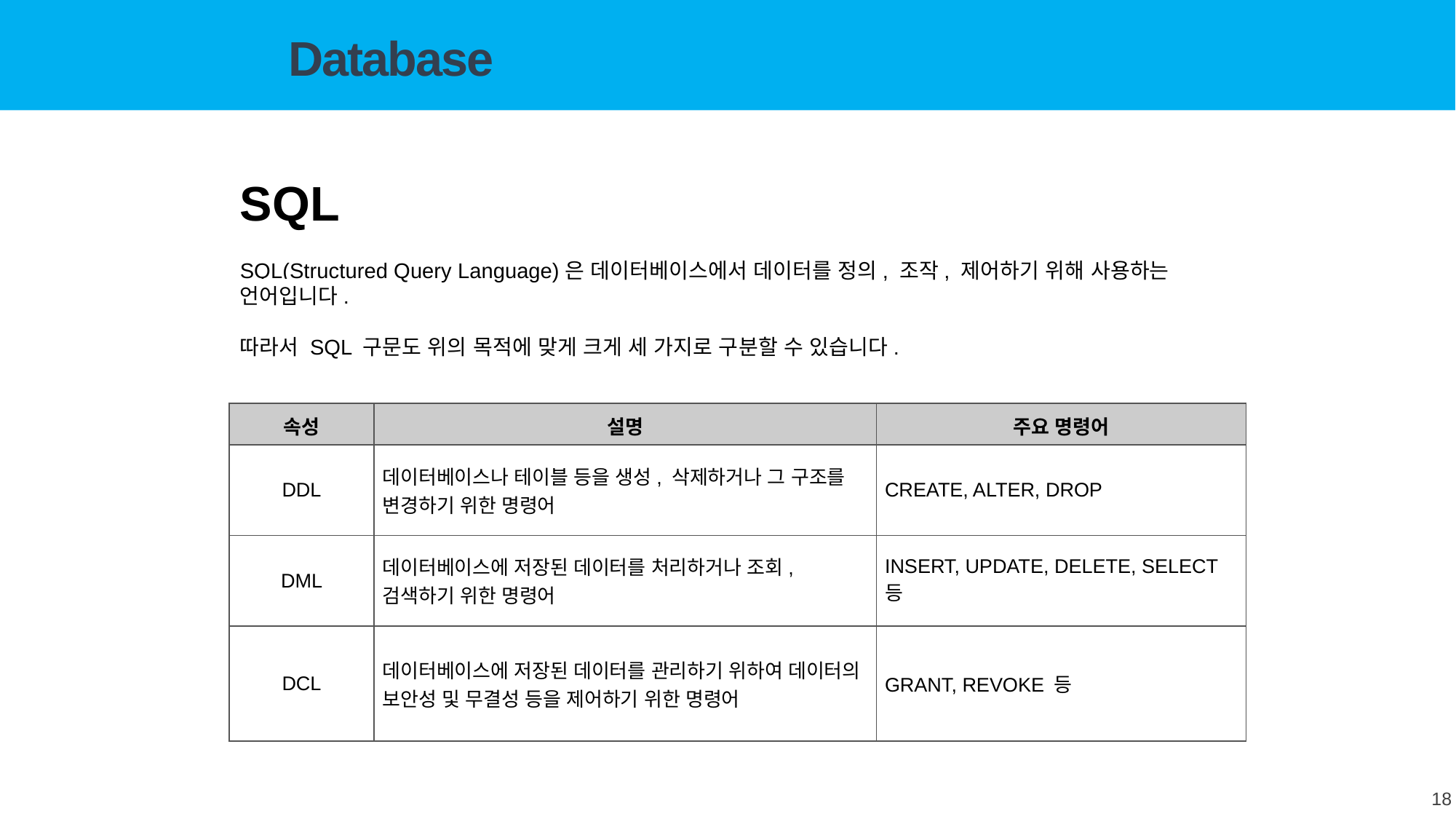

Database
SQL
SQL(Structured Query Language)은 데이터베이스에서 데이터를 정의, 조작, 제어하기 위해 사용하는 언어입니다.

따라서 SQL 구문도 위의 목적에 맞게 크게 세 가지로 구분할 수 있습니다.
| 속성 | 설명 | 주요 명령어 |
| --- | --- | --- |
| DDL | 데이터베이스나 테이블 등을 생성, 삭제하거나 그 구조를 변경하기 위한 명령어 | CREATE, ALTER, DROP |
| DML | 데이터베이스에 저장된 데이터를 처리하거나 조회, 검색하기 위한 명령어 | INSERT, UPDATE, DELETE, SELECT 등 |
| DCL | 데이터베이스에 저장된 데이터를 관리하기 위하여 데이터의 보안성 및 무결성 등을 제어하기 위한 명령어 | GRANT, REVOKE 등 |